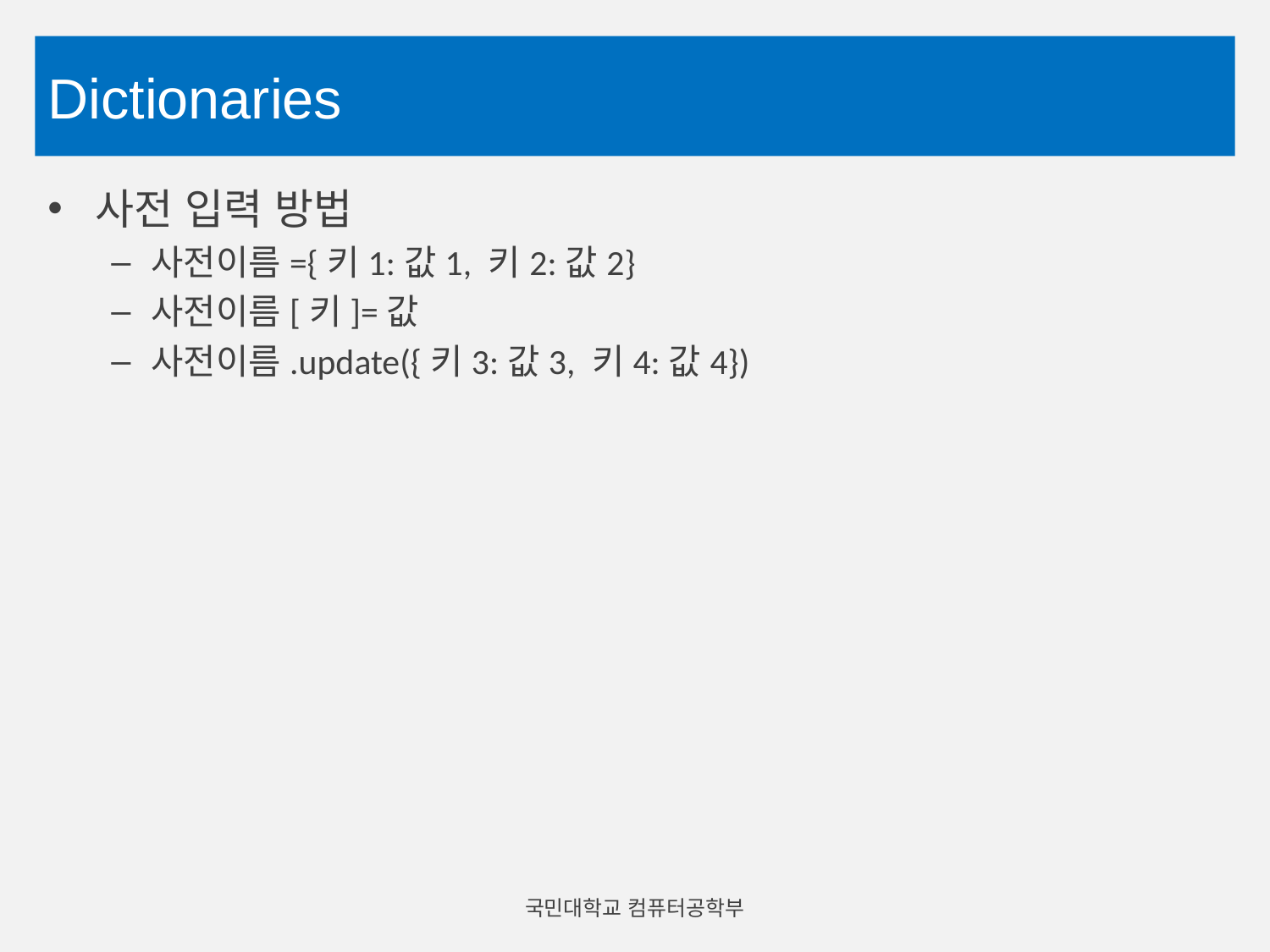

# Dictionaries
사전 입력 방법
사전이름={키1:값1, 키2:값2}
사전이름[키]=값
사전이름.update({키3:값3, 키4:값4})
국민대학교 컴퓨터공학부